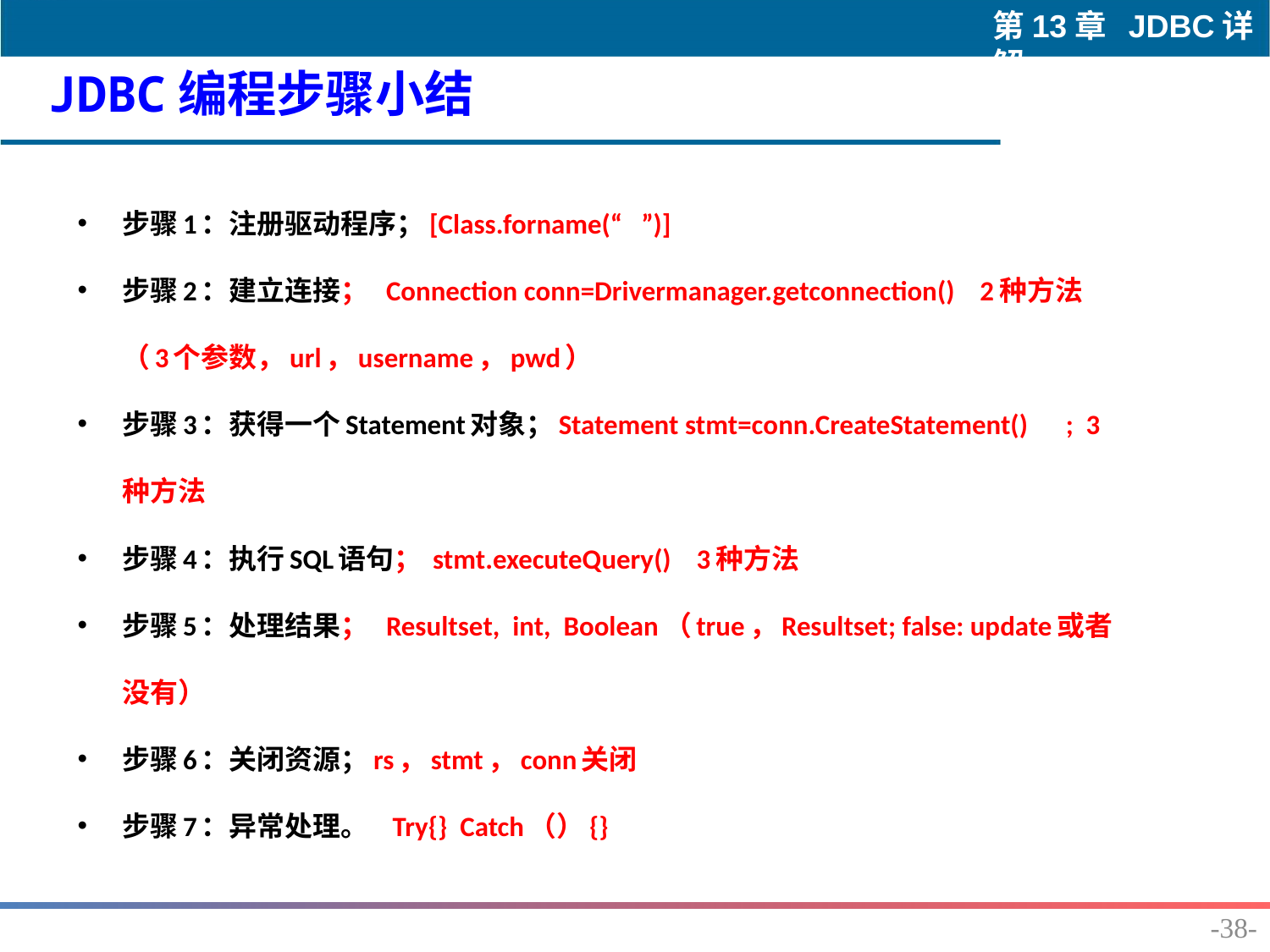

JDBC编程步骤小结
步骤1：注册驱动程序；[Class.forname(“   ”)]
步骤2：建立连接；  Connection conn=Drivermanager.getconnection()    2种方法 （3个参数，url，username，pwd）
步骤3：获得一个Statement对象；Statement stmt=conn.CreateStatement()      ;  3种方法
步骤4：执行SQL语句； stmt.executeQuery()    3种方法
步骤5：处理结果；  Resultset,  int,  Boolean（true，Resultset; false: update或者没有）
步骤6：关闭资源；rs，stmt，conn关闭
步骤7：异常处理。   Try{}  Catch（）{}
-38-